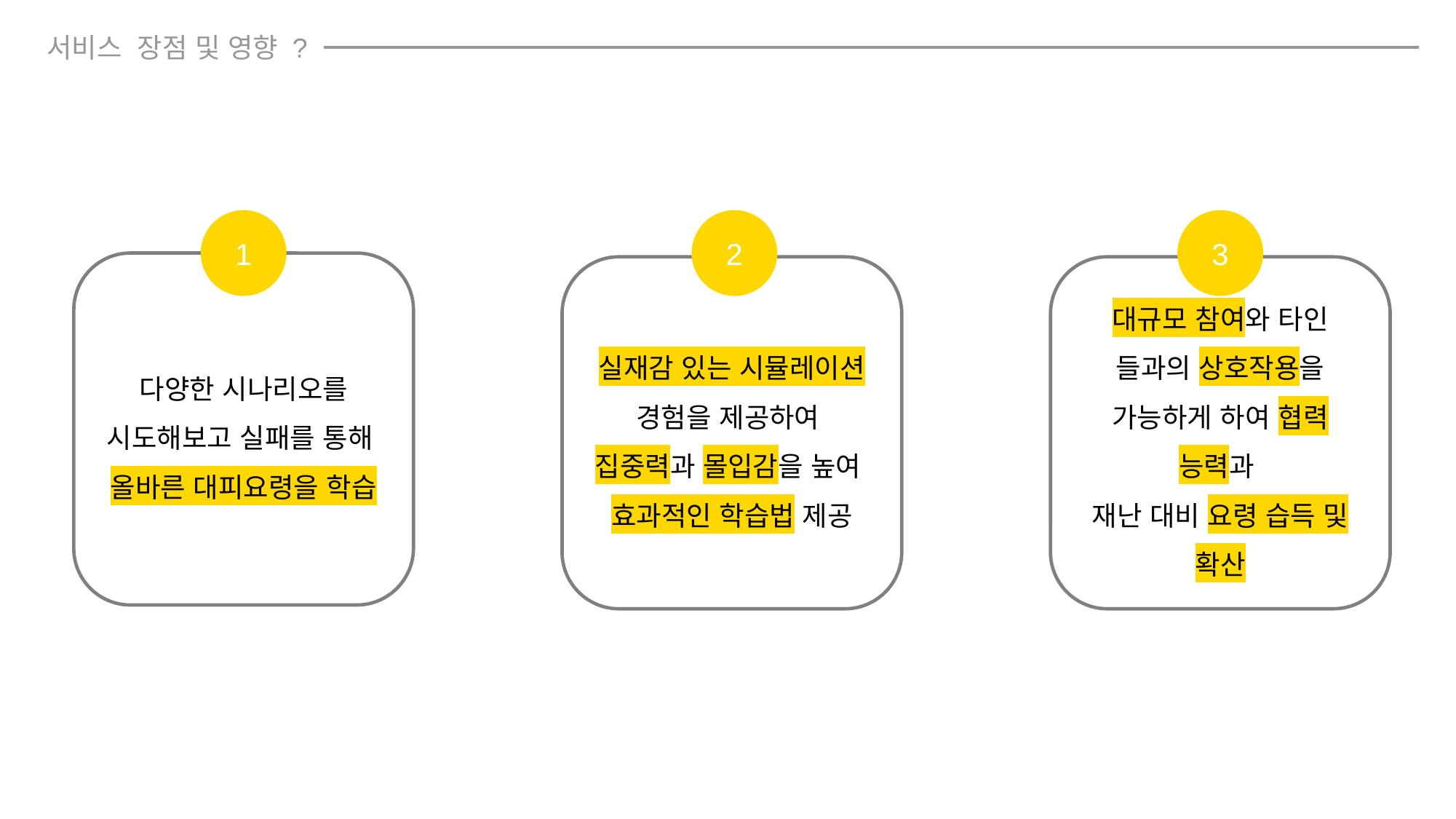

서비스  장점 및 영향 ?
1
2
3
다양한 시나리오를 시도해보고 실패를 통해
올바른 대피요령을 학습
실재감 있는 시뮬레이션 경험을 제공하여
집중력과 몰입감을 높여
효과적인 학습법 제공
대규모 참여와 타인 들과의 상호작용을 가능하게 하여 협력 능력과
재난 대비 요령 습득 및 확산